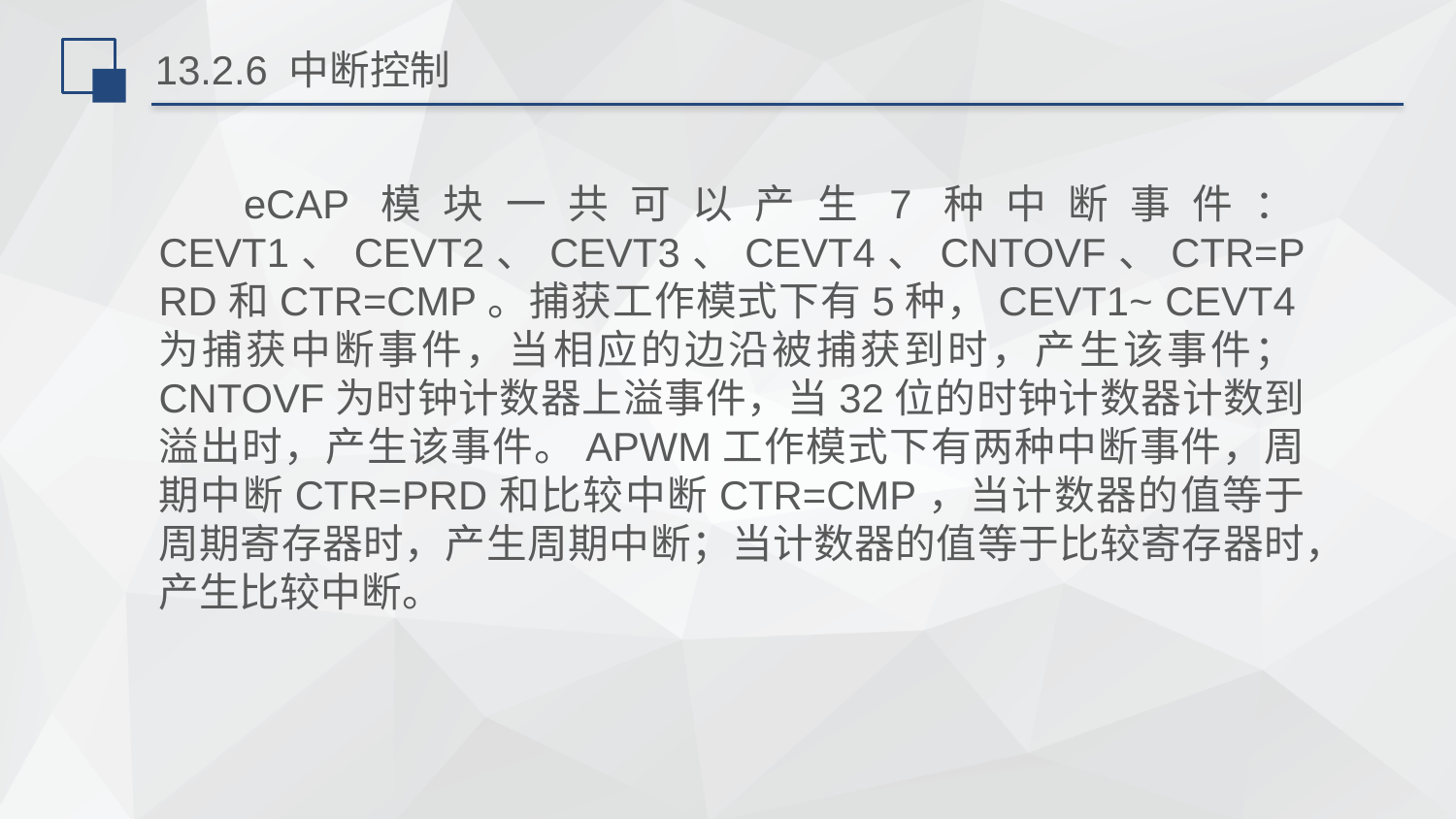

# 13.2.6 中断控制
eCAP模块一共可以产生7种中断事件：CEVT1、CEVT2、CEVT3、CEVT4、CNTOVF、CTR=PRD和CTR=CMP。捕获工作模式下有5种，CEVT1~ CEVT4为捕获中断事件，当相应的边沿被捕获到时，产生该事件；CNTOVF为时钟计数器上溢事件，当32位的时钟计数器计数到溢出时，产生该事件。APWM工作模式下有两种中断事件，周期中断CTR=PRD和比较中断CTR=CMP，当计数器的值等于周期寄存器时，产生周期中断；当计数器的值等于比较寄存器时，产生比较中断。